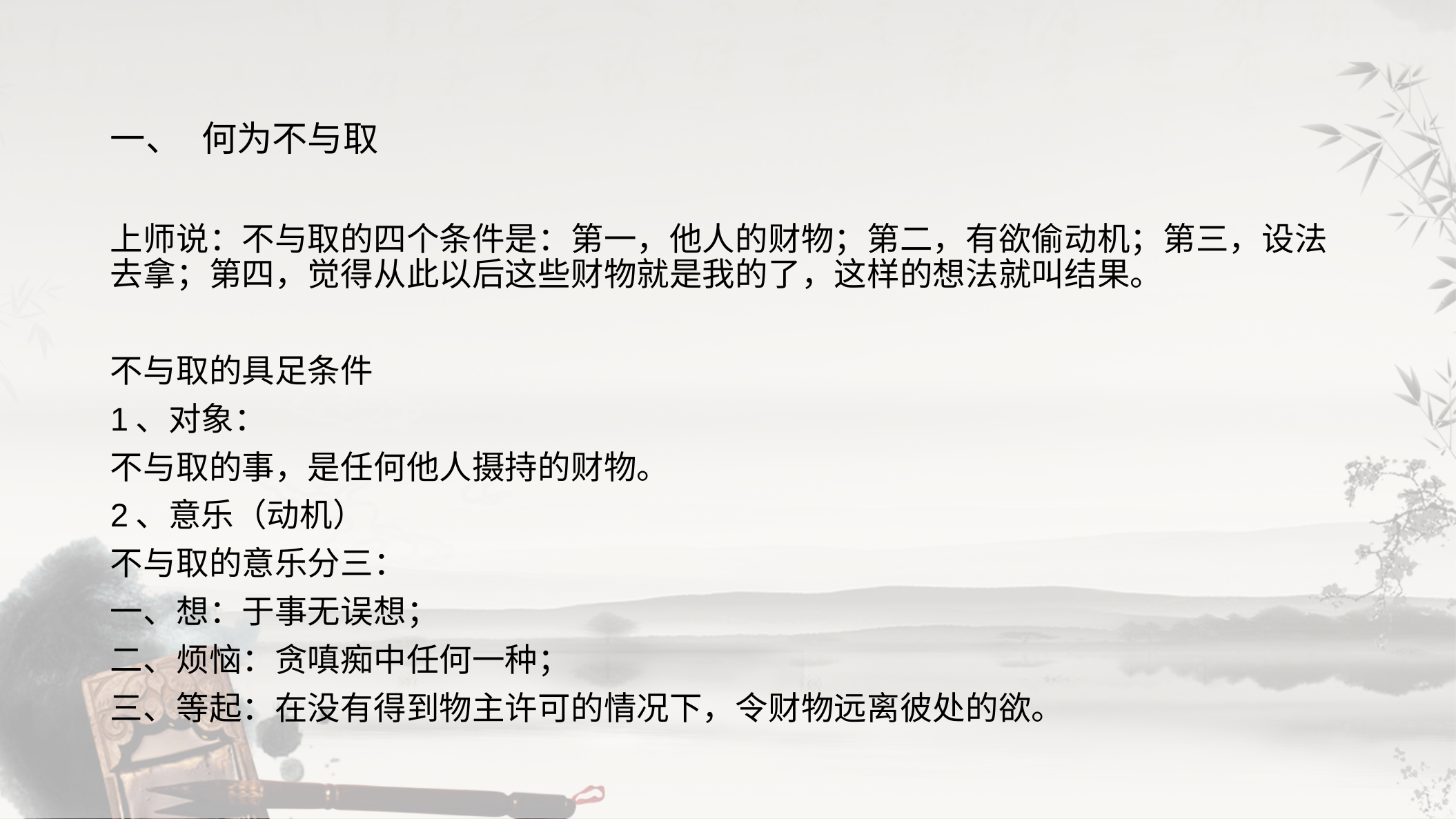

一、	何为不与取

上师说：不与取的四个条件是：第一，他人的财物；第二，有欲偷动机；第三，设法去拿；第四，觉得从此以后这些财物就是我的了，这样的想法就叫结果。

不与取的具足条件
1、对象：
不与取的事，是任何他人摄持的财物。
2、意乐（动机）
不与取的意乐分三：
一、想：于事无误想；
二、烦恼：贪嗔痴中任何一种；
三、等起：在没有得到物主许可的情况下，令财物远离彼处的欲。